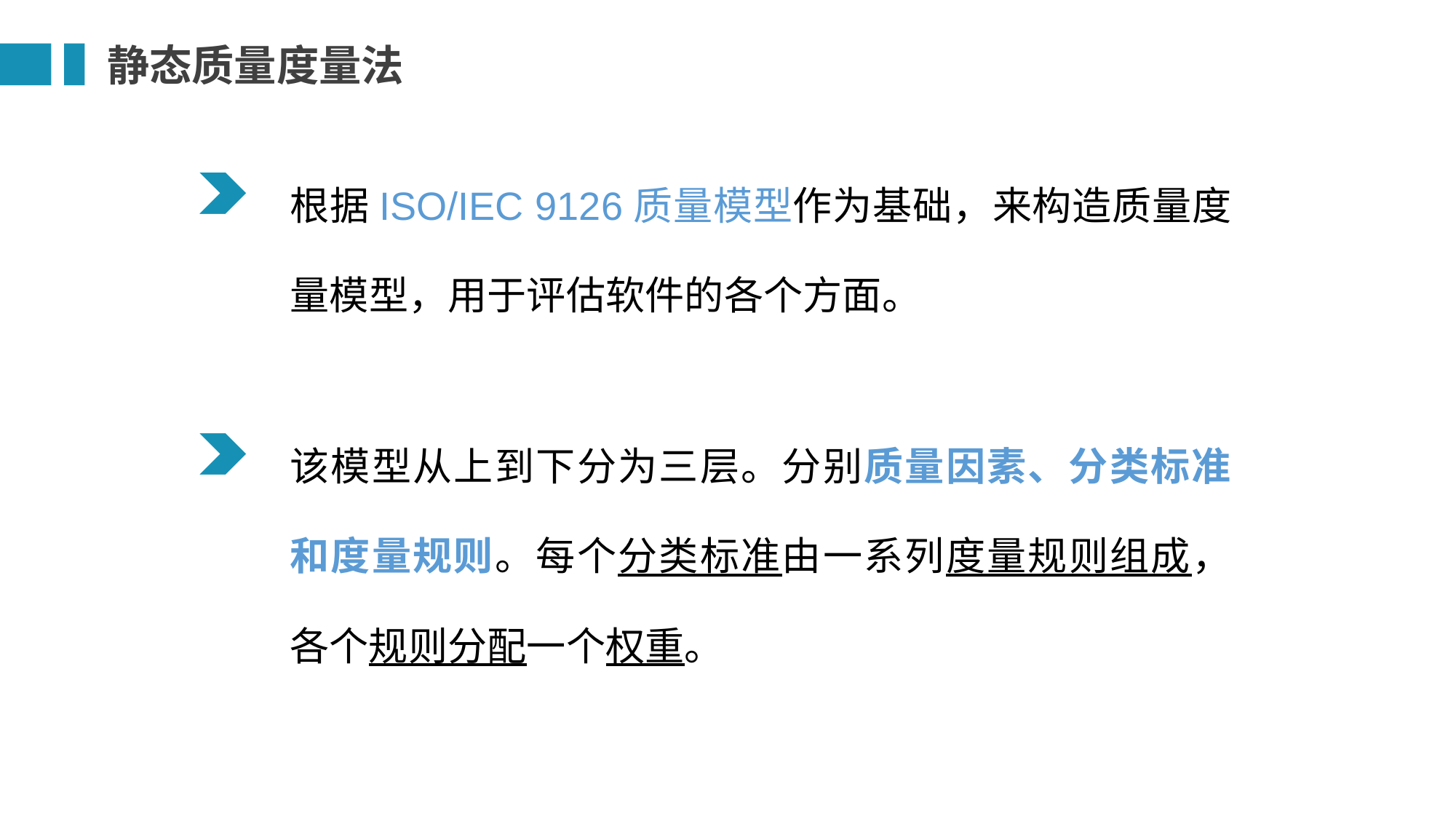

静态质量度量法

根据ISO/IEC 9126质量模型作为基础，来构造质量度量模型，用于评估软件的各个方面。

该模型从上到下分为三层。分别质量因素、分类标准和度量规则。每个分类标准由一系列度量规则组成，各个规则分配一个权重。

39